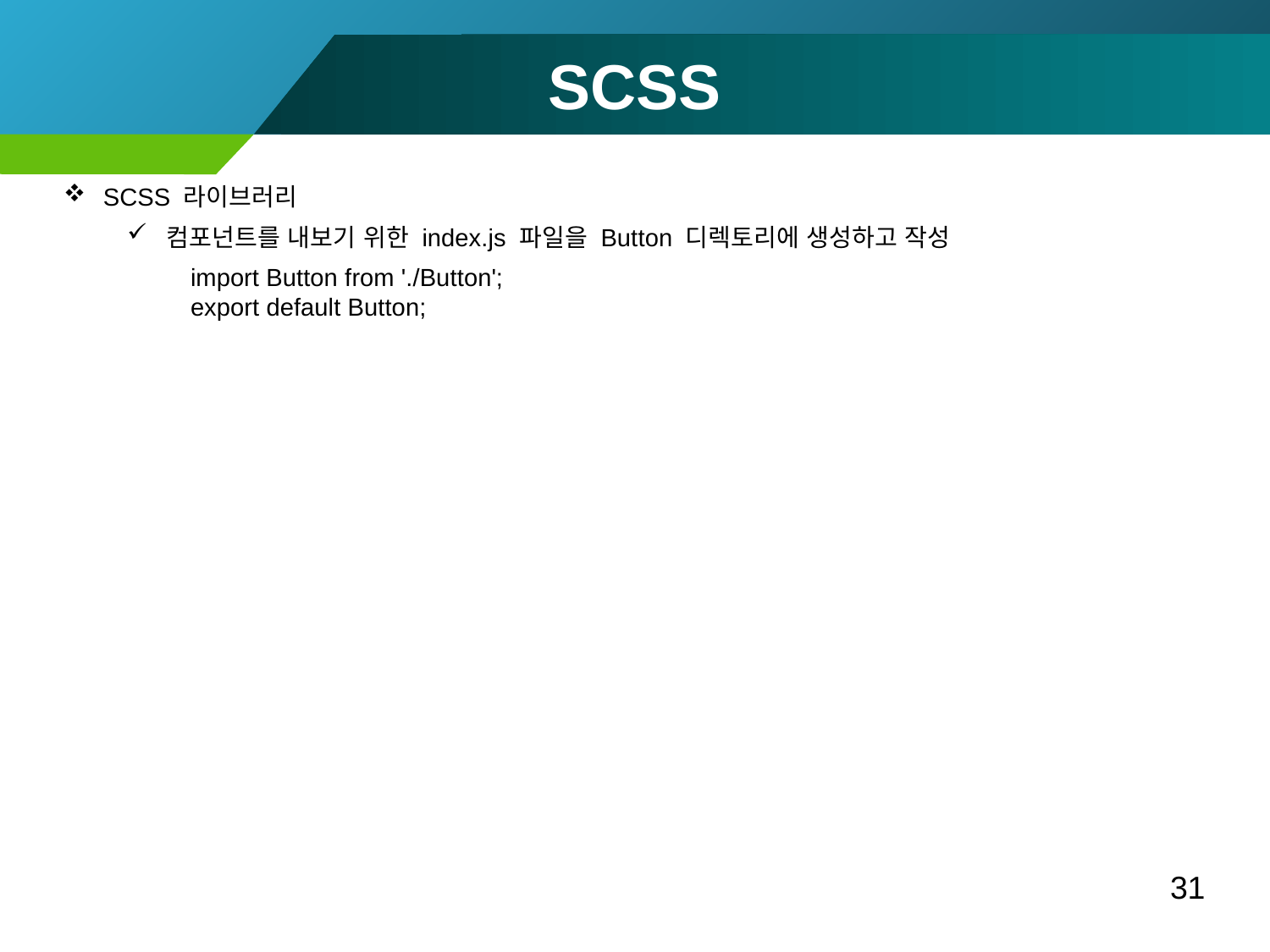

SCSS
SCSS 라이브러리
컴포넌트를 내보기 위한 index.js 파일을 Button 디렉토리에 생성하고 작성
import Button from './Button';
export default Button;
31